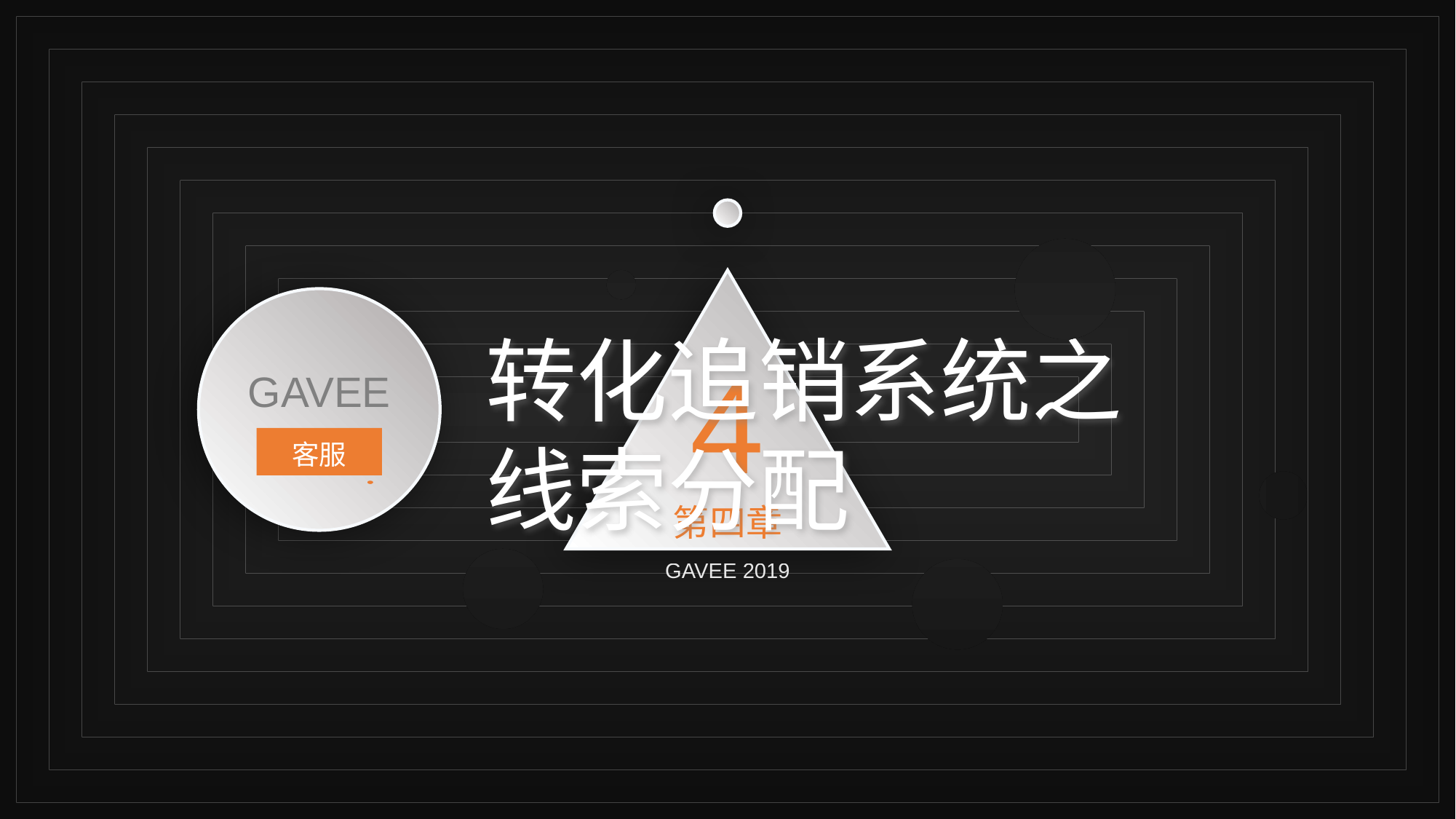

4
第四章

转化追销系统之
线索分配
GAVEE

客服

GAVEE 2019